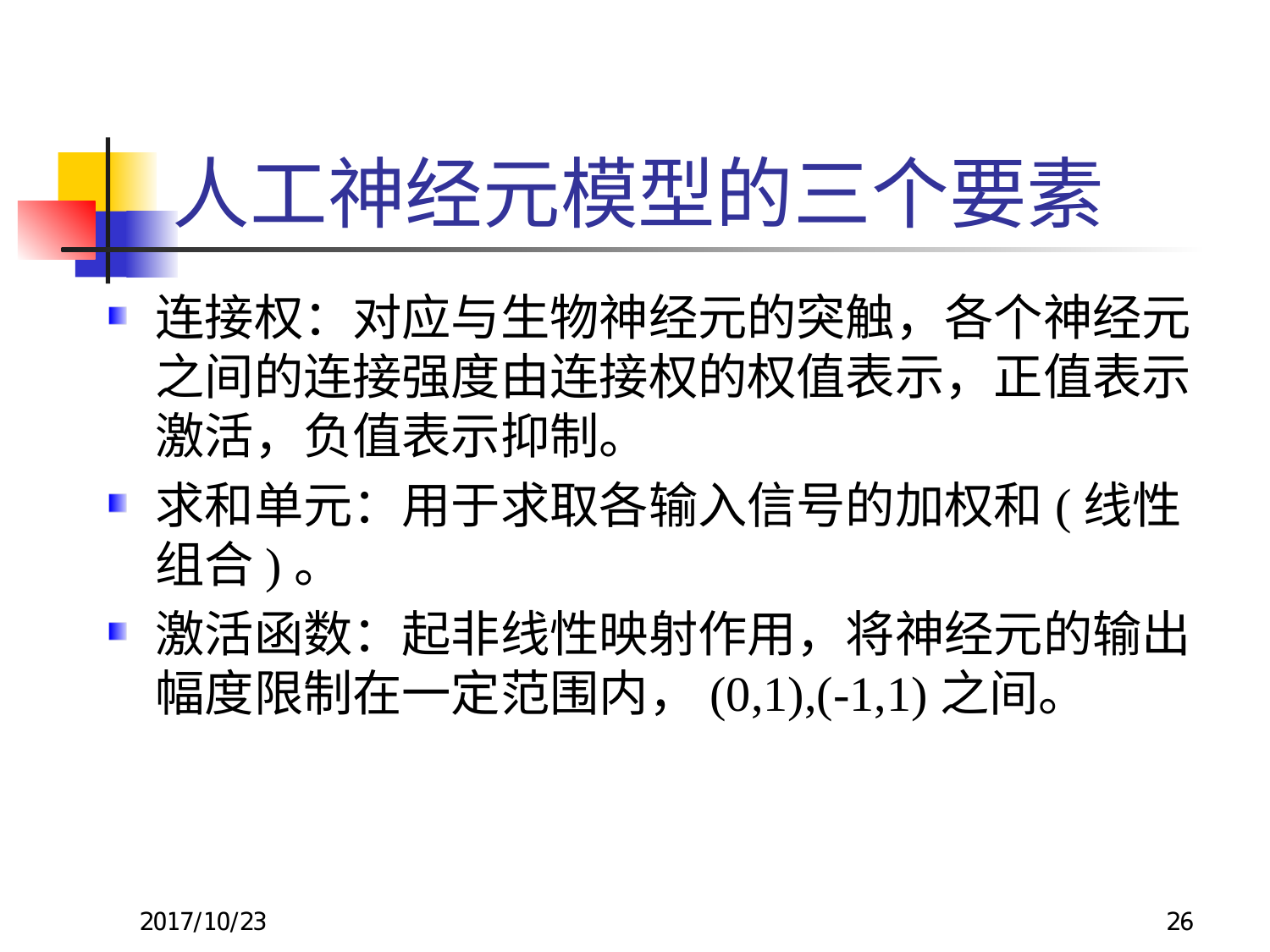

# 人工神经元模型的三个要素
连接权：对应与生物神经元的突触，各个神经元之间的连接强度由连接权的权值表示，正值表示激活，负值表示抑制。
求和单元：用于求取各输入信号的加权和(线性组合)。
激活函数：起非线性映射作用，将神经元的输出幅度限制在一定范围内，(0,1),(-1,1)之间。
2017/10/23
26